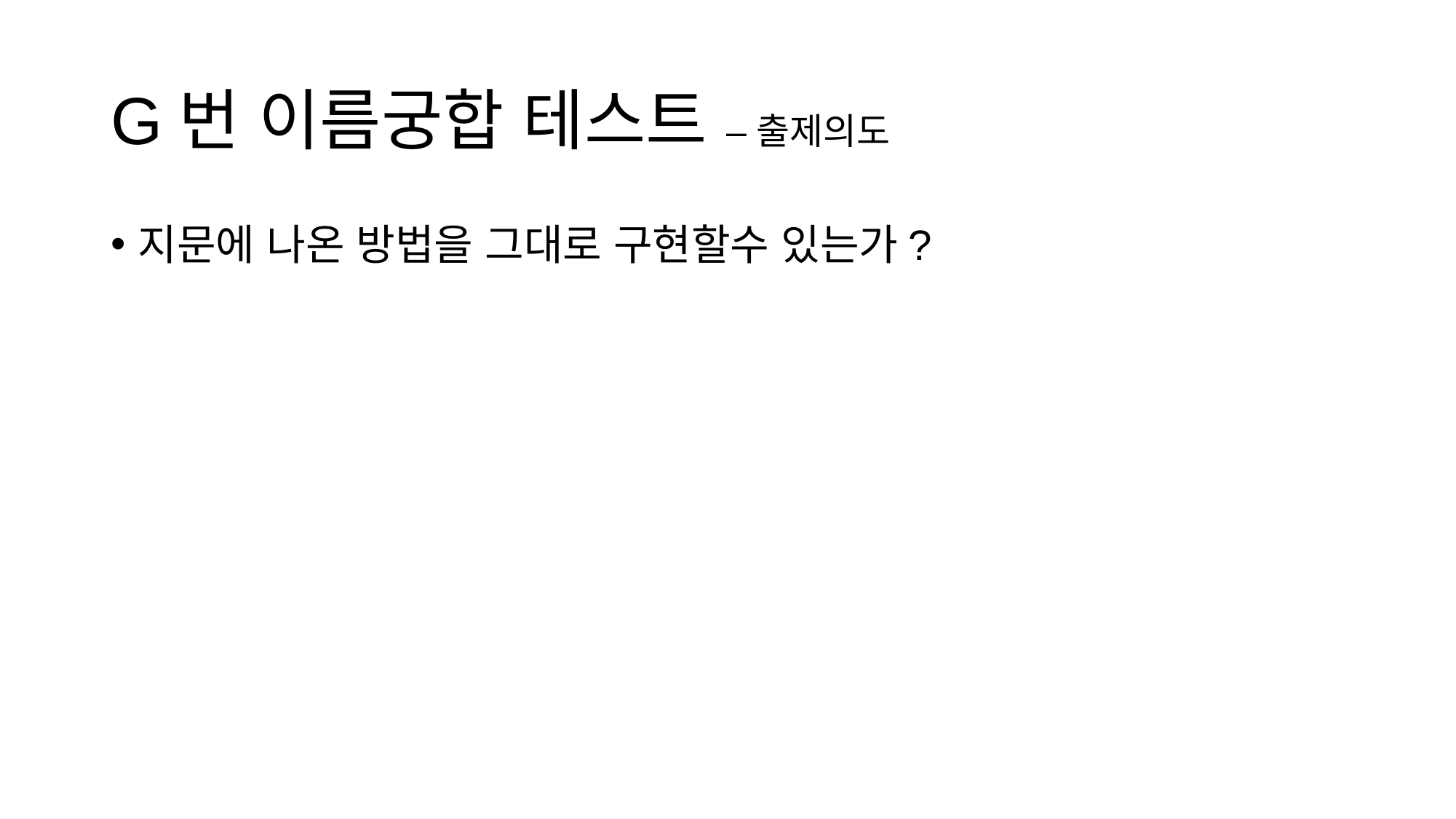

# G번 이름궁합 테스트 – 출제의도
지문에 나온 방법을 그대로 구현할수 있는가?